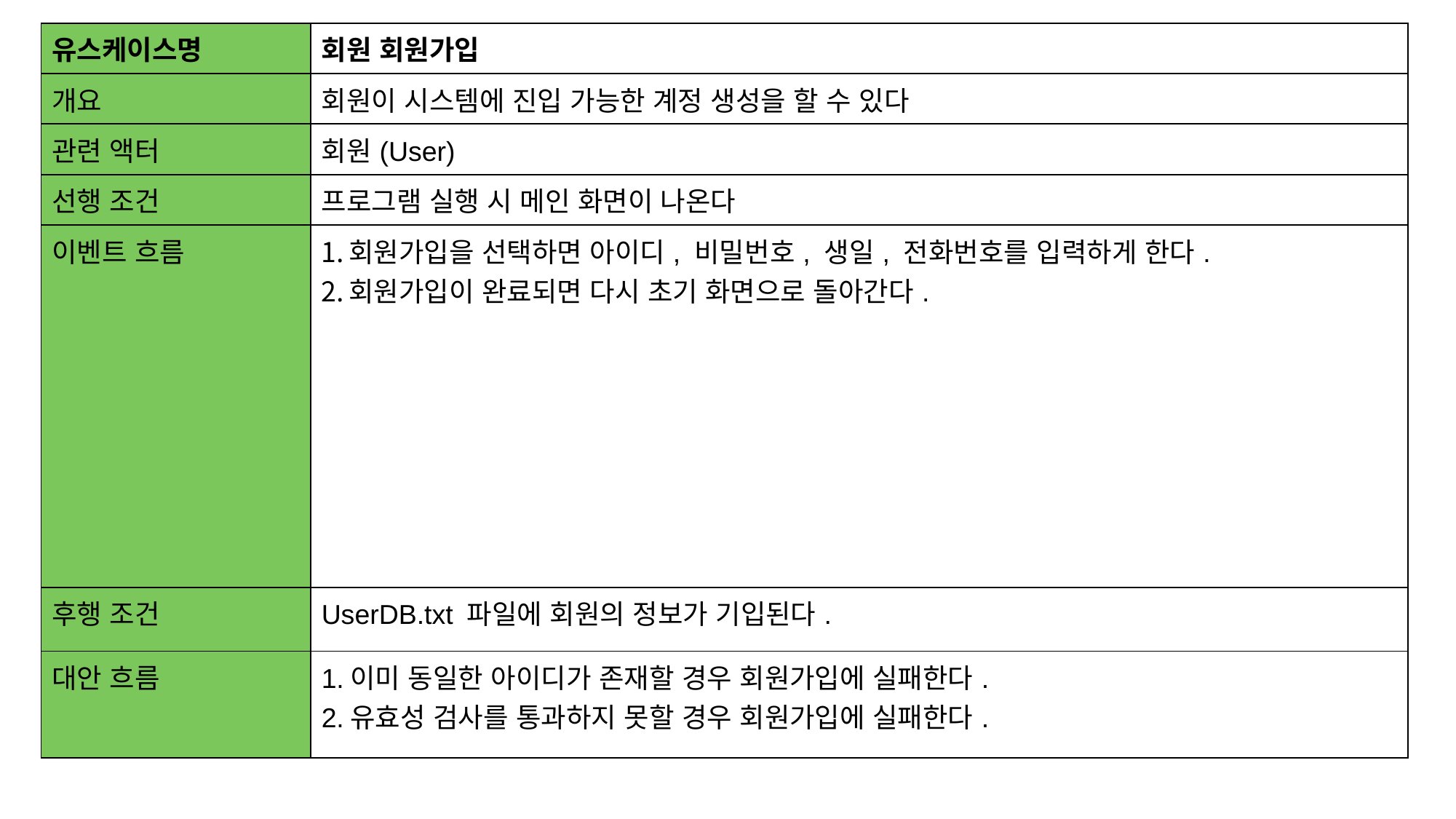

| 유스케이스명 | 회원 회원가입 |
| --- | --- |
| 개요 | 회원이 시스템에 진입 가능한 계정 생성을 할 수 있다 |
| 관련 액터 | 회원(User) |
| 선행 조건 | 프로그램 실행 시 메인 화면이 나온다 |
| 이벤트 흐름 | 회원가입을 선택하면 아이디, 비밀번호, 생일, 전화번호를 입력하게 한다. 회원가입이 완료되면 다시 초기 화면으로 돌아간다. |
| 후행 조건 | UserDB.txt 파일에 회원의 정보가 기입된다. |
| 대안 흐름 | 1.이미 동일한 아이디가 존재할 경우 회원가입에 실패한다. 2.유효성 검사를 통과하지 못할 경우 회원가입에 실패한다. |